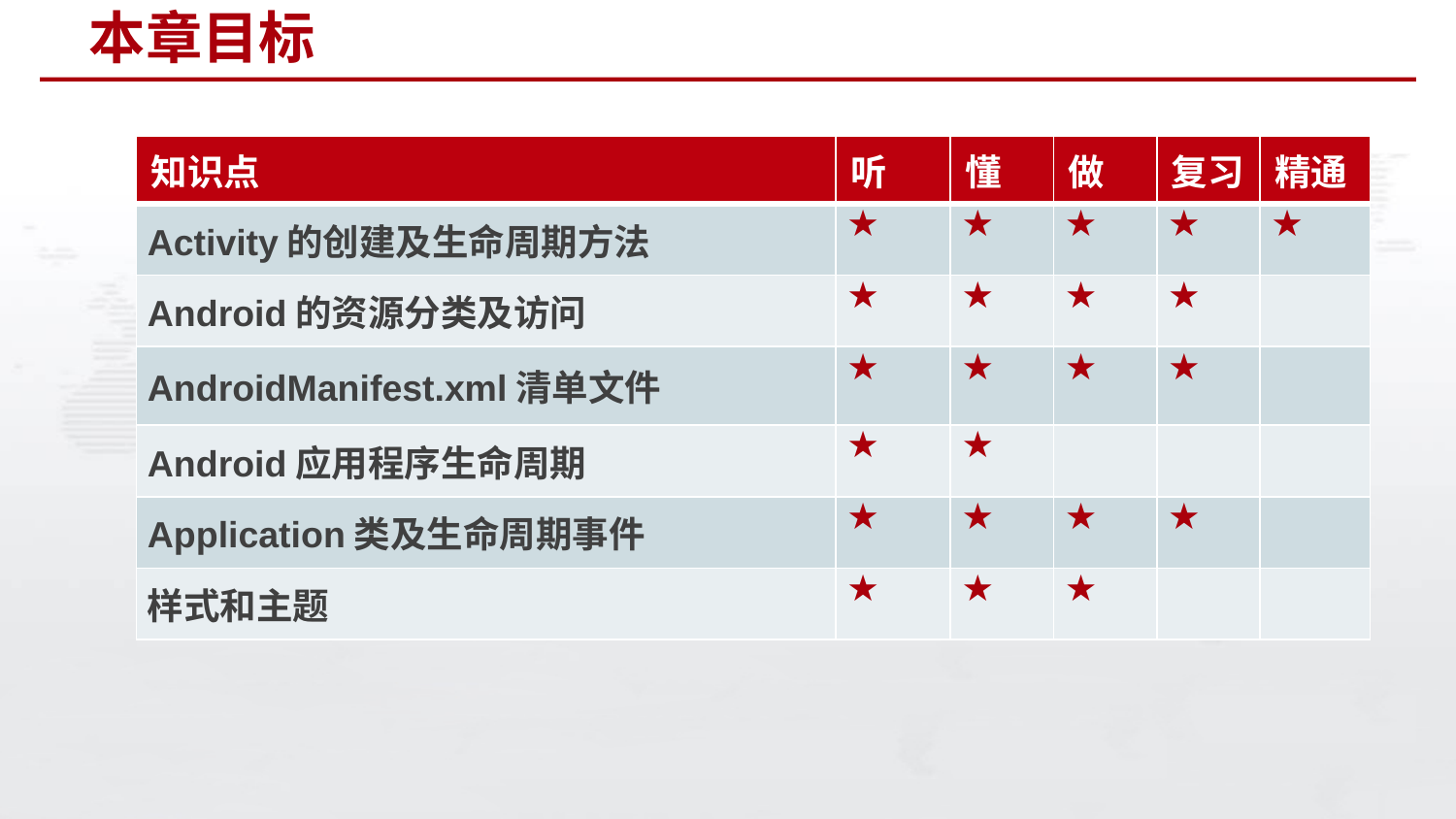

# 本章目标
| 知识点 | 听 | 懂 | 做 | 复习 | 精通 |
| --- | --- | --- | --- | --- | --- |
| Activity的创建及生命周期方法 | ★ | ★ | ★ | ★ | ★ |
| Android的资源分类及访问 | ★ | ★ | ★ | ★ |  |
| AndroidManifest.xml清单文件 | ★ | ★ | ★ | ★ |  |
| Android应用程序生命周期 | ★ | ★ |  |  |  |
| Application类及生命周期事件 | ★ | ★ | ★ | ★ |  |
| 样式和主题 | ★ | ★ | ★ |  |  |